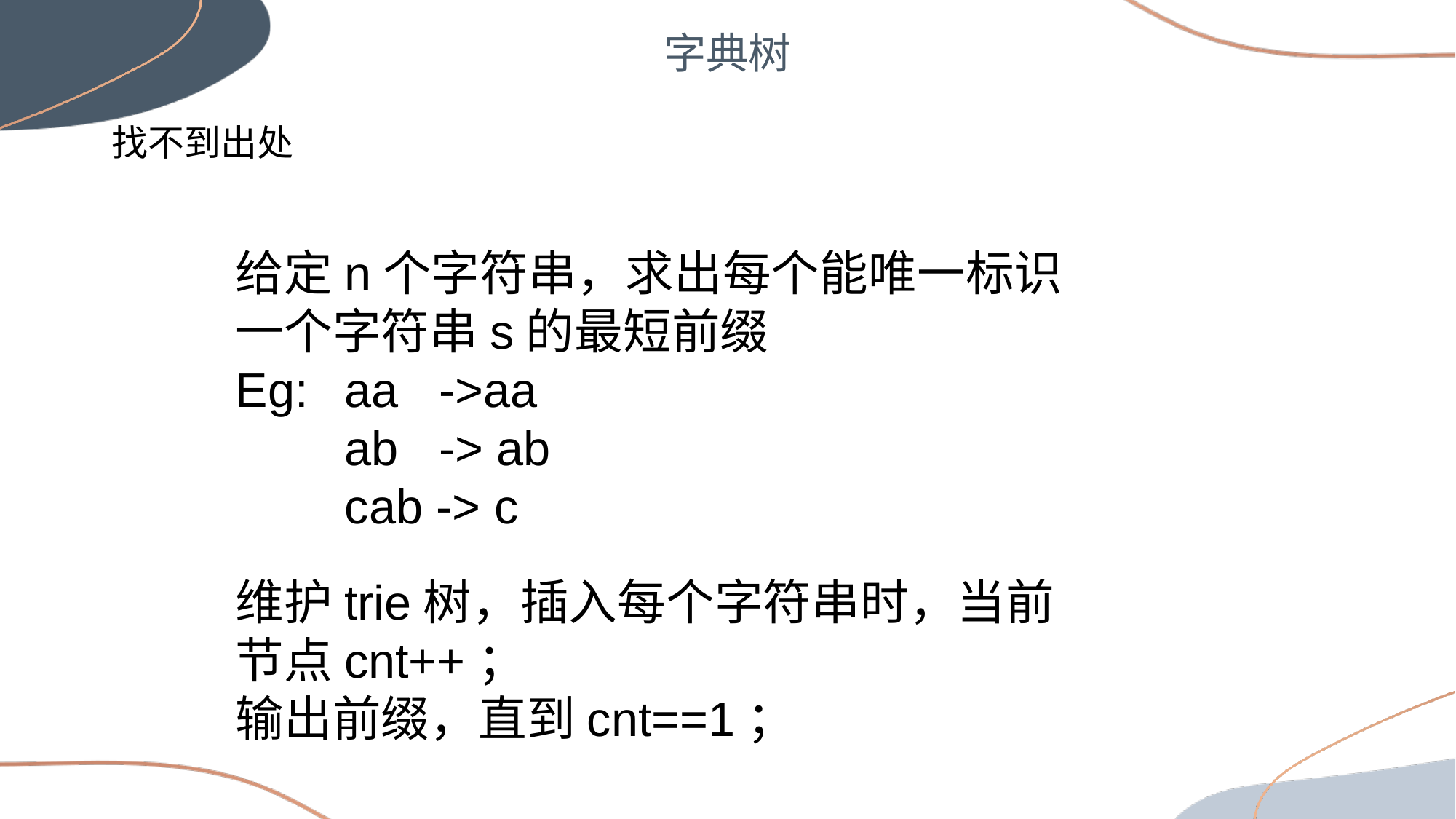

字典树
找不到出处
给定n个字符串，求出每个能唯一标识一个字符串s的最短前缀
Eg:	aa   ->aa
	ab   -> ab
	cab -> c

维护trie树，插入每个字符串时，当前节点cnt++；
输出前缀，直到cnt==1；